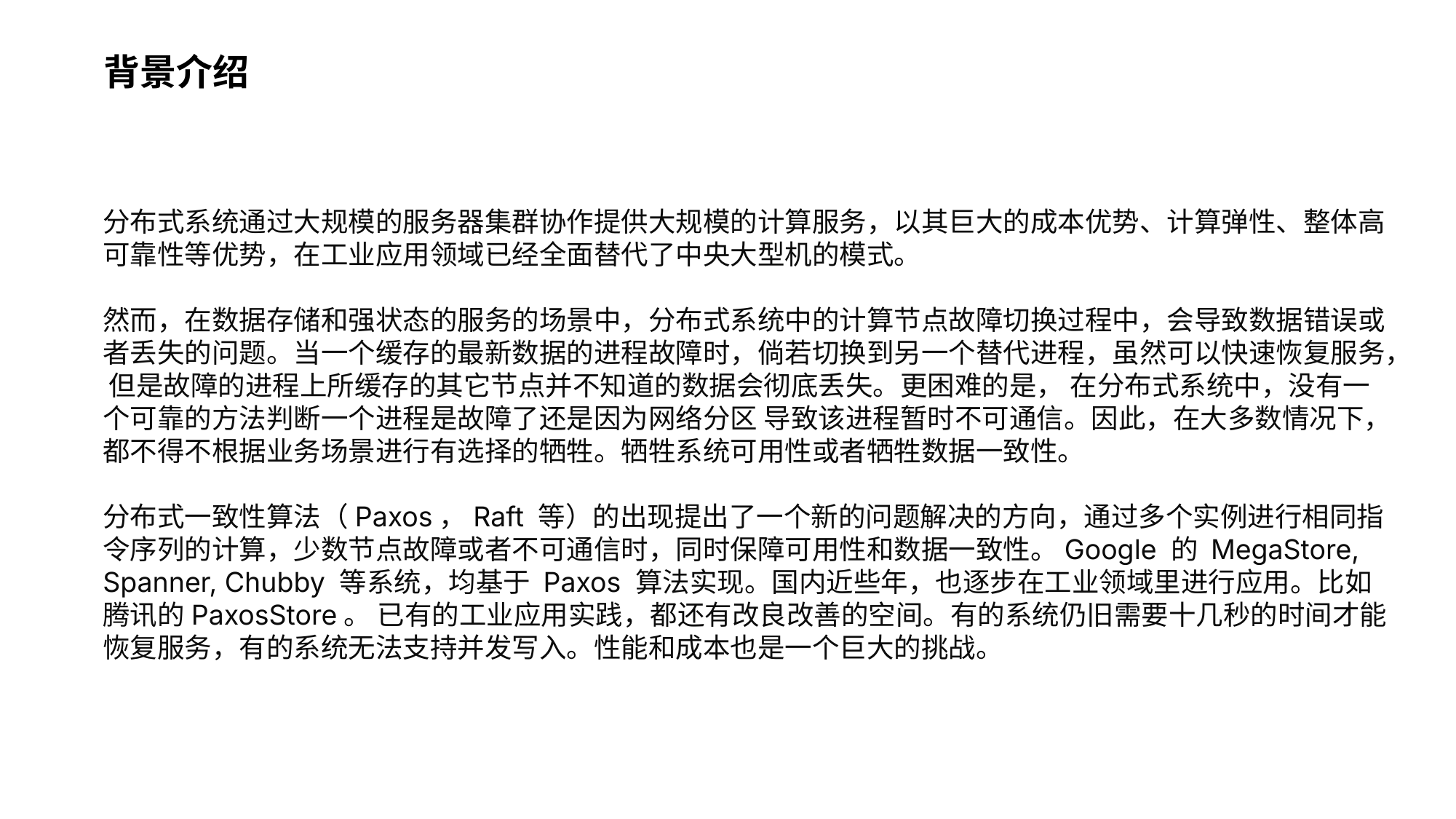

背景介绍
分布式系统通过大规模的服务器集群协作提供大规模的计算服务，以其巨大的成本优势、计算弹性、整体高可靠性等优势，在工业应用领域已经全面替代了中央大型机的模式。

然而，在数据存储和强状态的服务的场景中，分布式系统中的计算节点故障切换过程中，会导致数据错误或者丢失的问题。当一个缓存的最新数据的进程故障时，倘若切换到另一个替代进程，虽然可以快速恢复服务， 但是故障的进程上所缓存的其它节点并不知道的数据会彻底丢失。更困难的是， 在分布式系统中，没有一个可靠的方法判断一个进程是故障了还是因为网络分区 导致该进程暂时不可通信。因此，在大多数情况下，都不得不根据业务场景进行有选择的牺牲。牺牲系统可用性或者牺牲数据一致性。

分布式一致性算法（Paxos，Raft 等）的出现提出了一个新的问题解决的方向，通过多个实例进行相同指令序列的计算，少数节点故障或者不可通信时，同时保障可用性和数据一致性。Google 的 MegaStore, Spanner, Chubby 等系统，均基于 Paxos 算法实现。国内近些年，也逐步在工业领域里进行应用。比如腾讯的PaxosStore。 已有的工业应用实践，都还有改良改善的空间。有的系统仍旧需要十几秒的时间才能恢复服务，有的系统无法支持并发写入。性能和成本也是一个巨大的挑战。